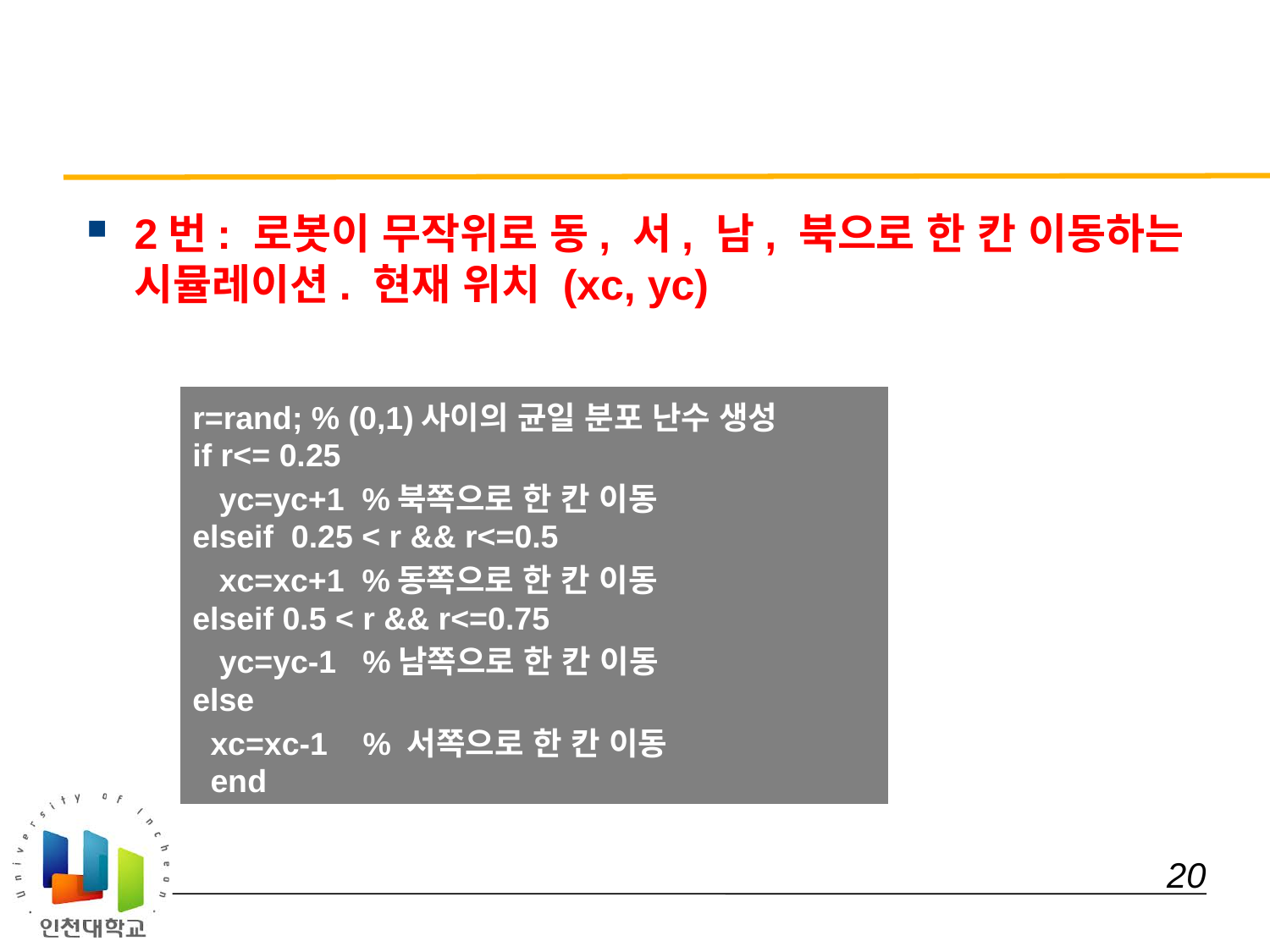

#
2번: 로봇이 무작위로 동, 서, 남, 북으로 한 칸 이동하는 시뮬레이션. 현재 위치 (xc, yc)

| r=rand; % (0,1)사이의 균일 분포 난수 생성 if r<= 0.25 yc=yc+1 %북쪽으로 한 칸 이동 elseif 0.25 < r && r<=0.5 xc=xc+1 %동쪽으로 한 칸 이동 elseif 0.5 < r && r<=0.75 yc=yc-1 %남쪽으로 한 칸 이동 else xc=xc-1 % 서쪽으로 한 칸 이동 end |
| --- |
 20